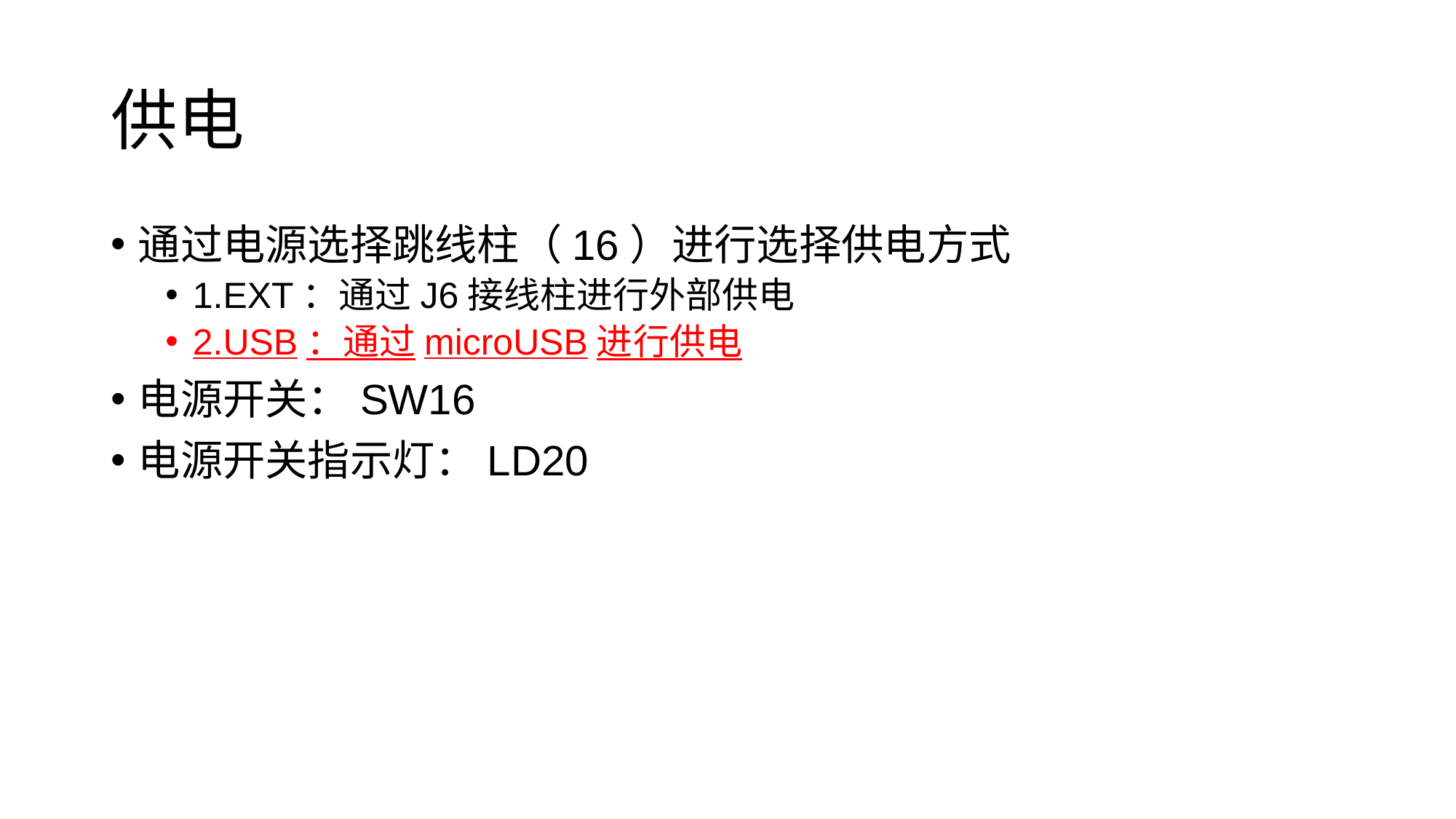

# 供电
通过电源选择跳线柱（16）进行选择供电方式
1.EXT：通过J6接线柱进行外部供电
2.USB：通过microUSB进行供电
电源开关：SW16
电源开关指示灯：LD20